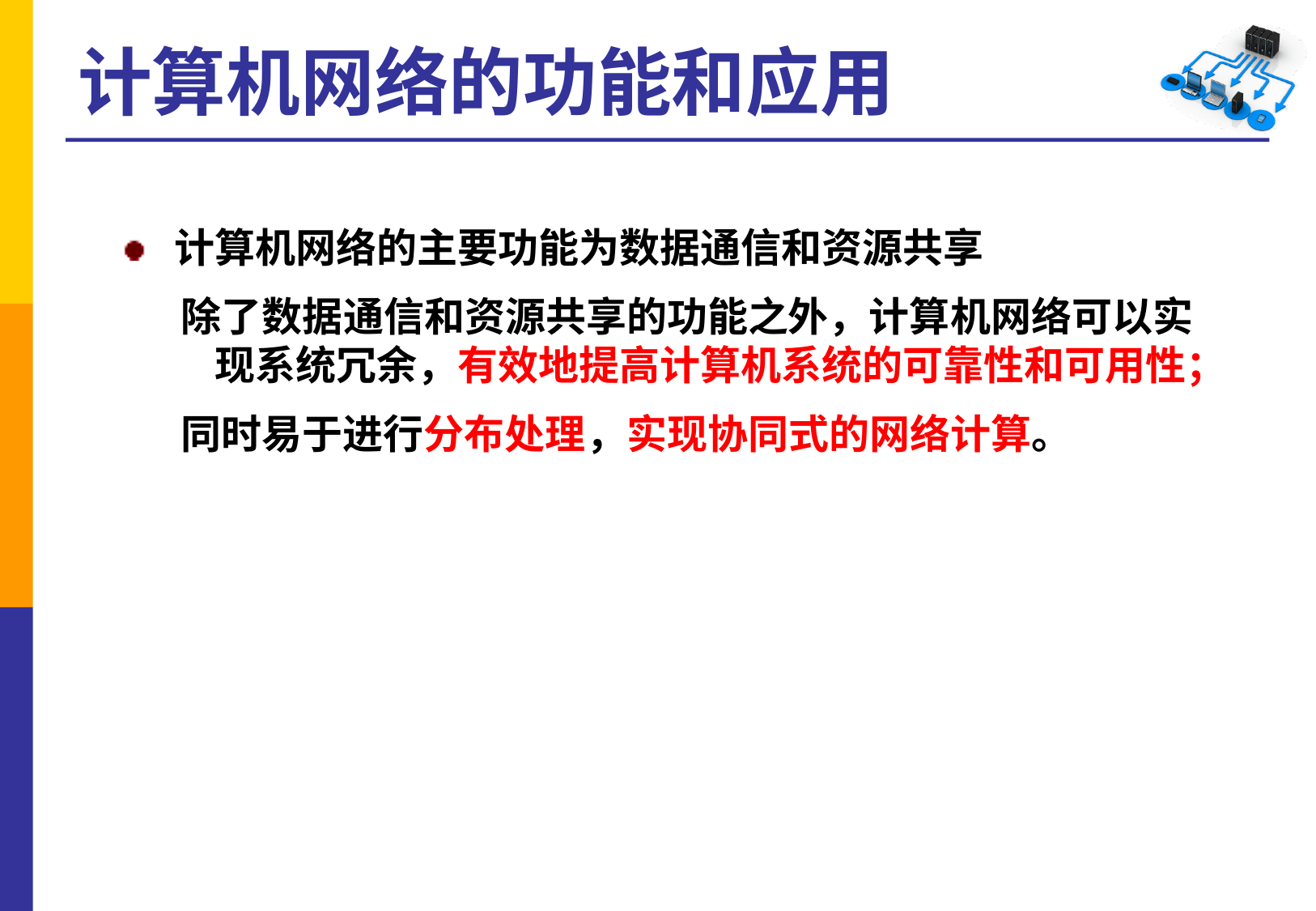

# 计算机网络的功能和应用
 计算机网络的主要功能为数据通信和资源共享
除了数据通信和资源共享的功能之外，计算机网络可以实现系统冗余，有效地提高计算机系统的可靠性和可用性；
同时易于进行分布处理，实现协同式的网络计算。